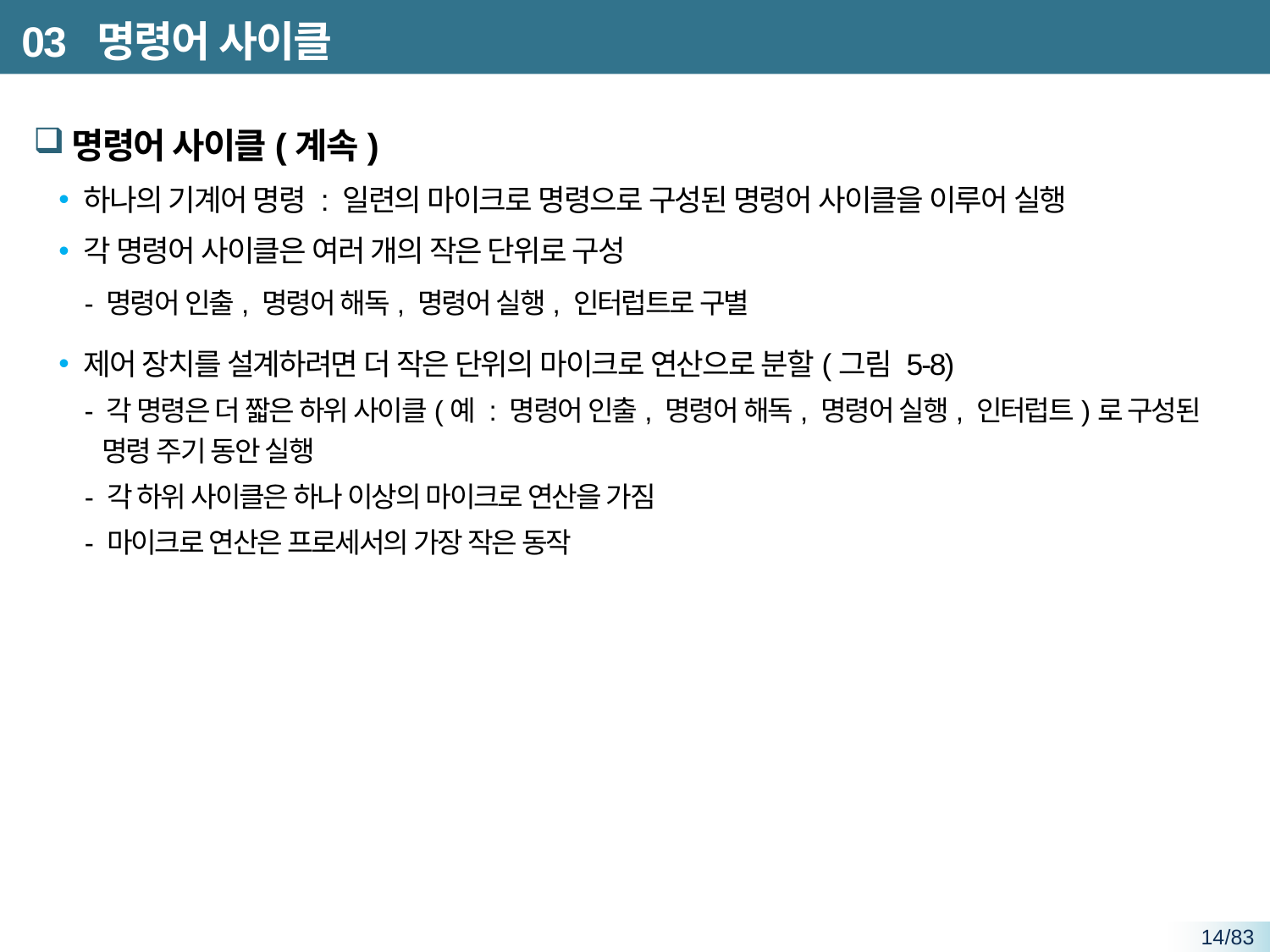

# 03  명령어 사이클
명령어 사이클(계속)
하나의 기계어 명령 : 일련의 마이크로 명령으로 구성된 명령어 사이클을 이루어 실행
각 명령어 사이클은 여러 개의 작은 단위로 구성
- 명령어 인출, 명령어 해독, 명령어 실행, 인터럽트로 구별
제어 장치를 설계하려면 더 작은 단위의 마이크로 연산으로 분할(그림 5-8)
- 각 명령은 더 짧은 하위 사이클(예 : 명령어 인출, 명령어 해독, 명령어 실행, 인터럽트)로 구성된 명령 주기 동안 실행
- 각 하위 사이클은 하나 이상의 마이크로 연산을 가짐
- 마이크로 연산은 프로세서의 가장 작은 동작